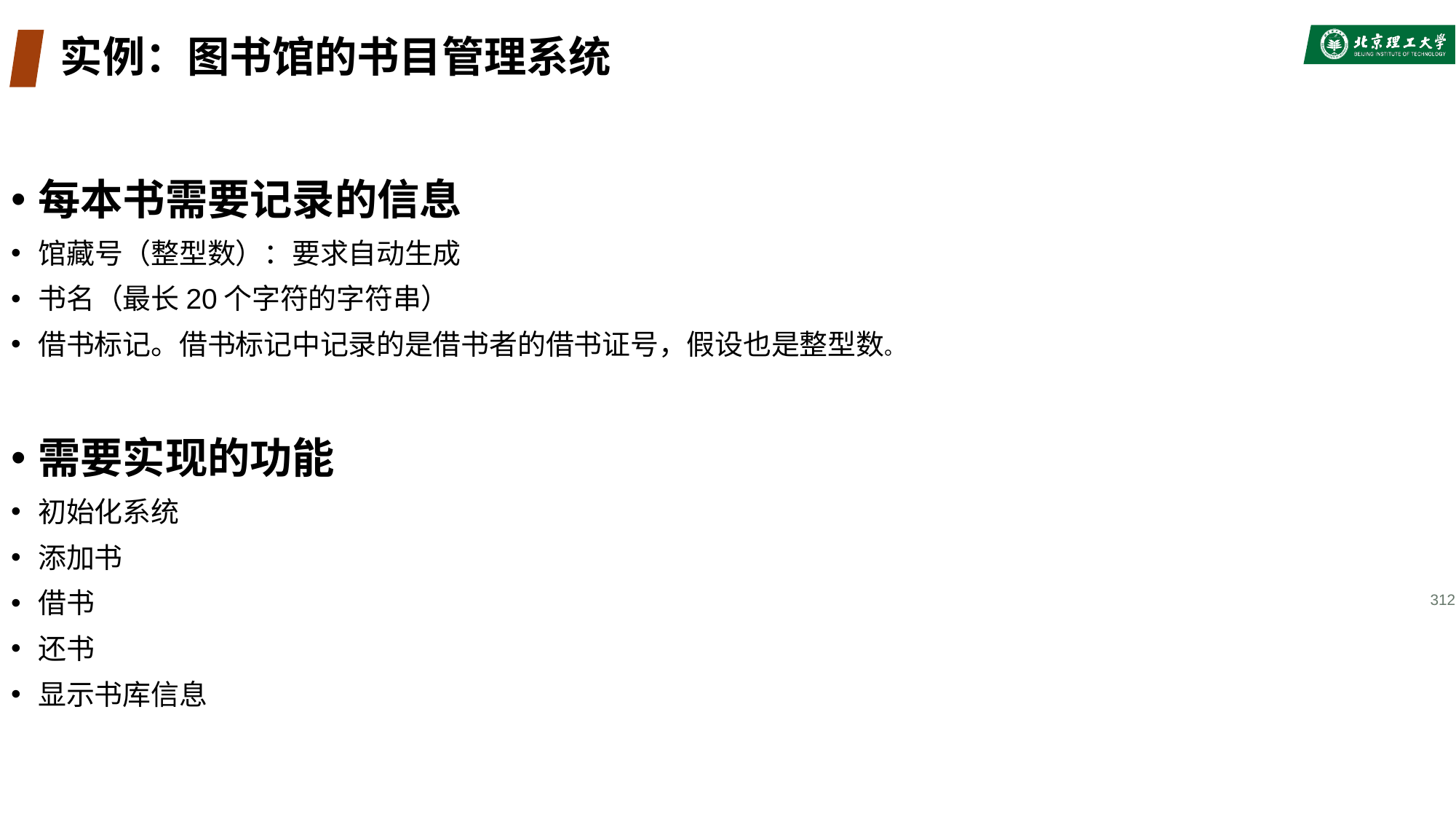

# 实例：图书馆的书目管理系统
每本书需要记录的信息
馆藏号（整型数）：要求自动生成
书名（最长20个字符的字符串）
借书标记。借书标记中记录的是借书者的借书证号，假设也是整型数。

需要实现的功能
初始化系统
添加书
借书
还书
显示书库信息
312